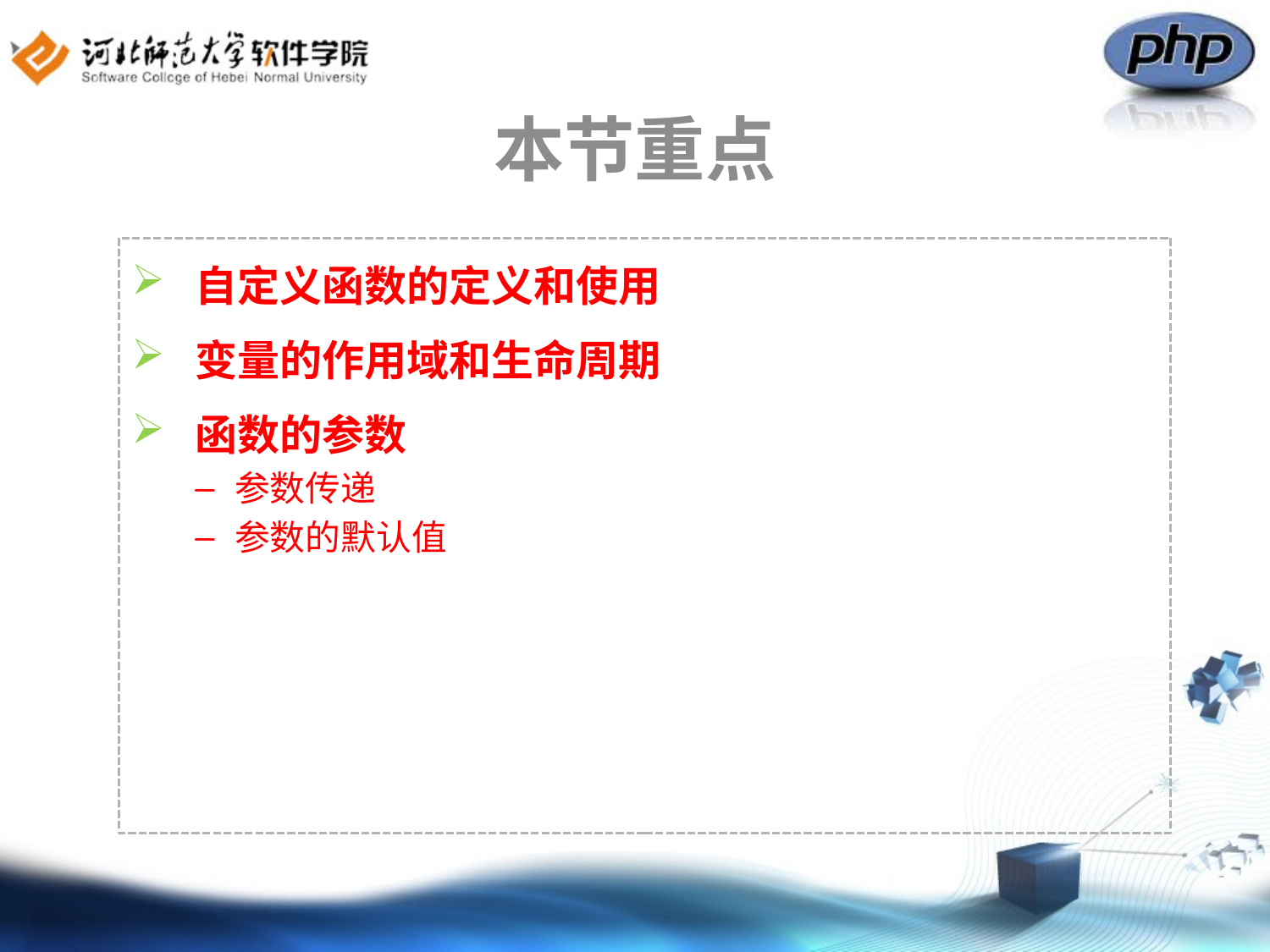

# 本节重点
自定义函数的定义和使用
变量的作用域和生命周期
函数的参数
参数传递
参数的默认值